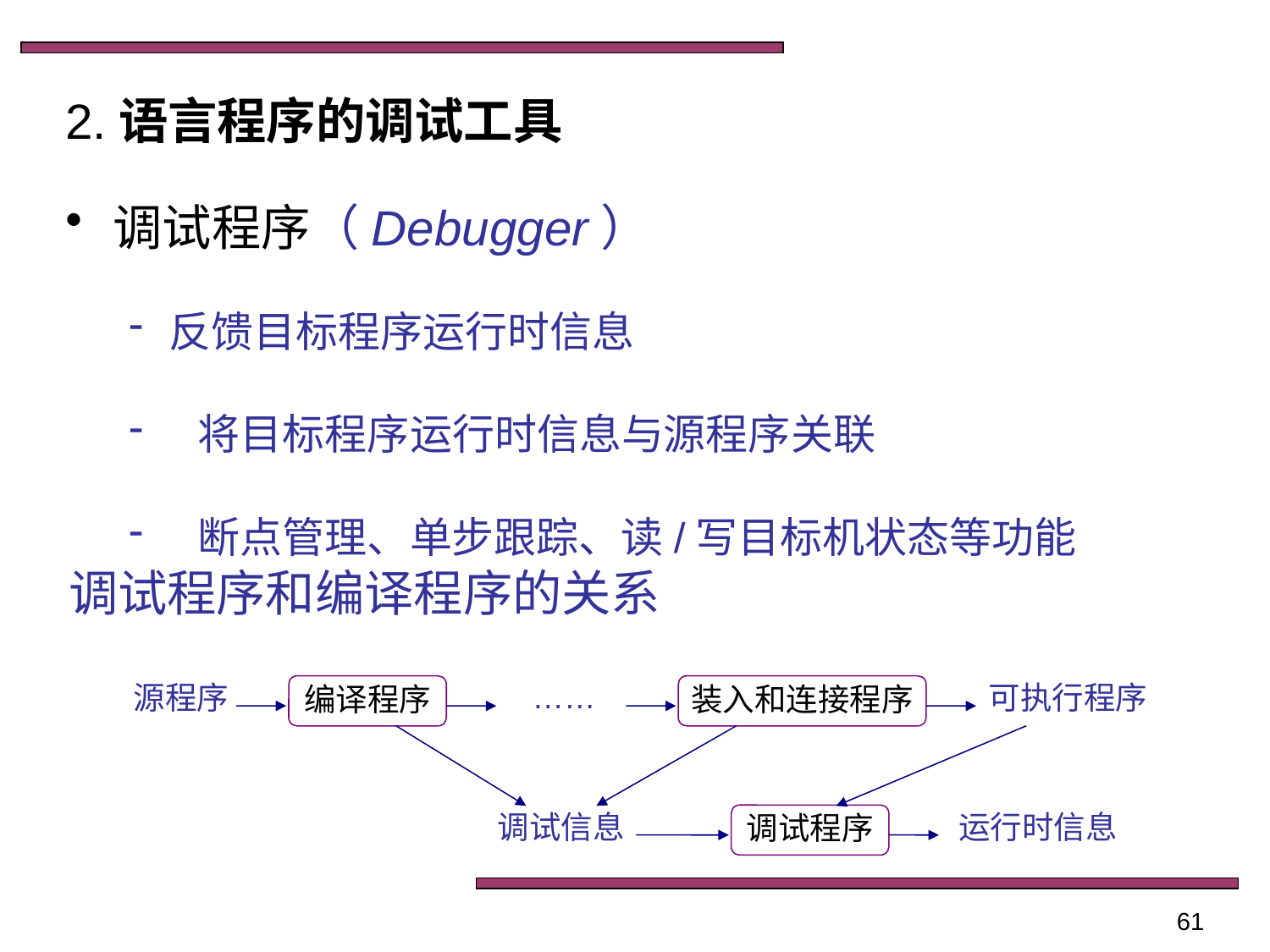

2.语言程序的调试工具

调试程序（Debugger）

反馈目标程序运行时信息

  将目标程序运行时信息与源程序关联

  断点管理、单步跟踪、读/写目标机状态等功能

调试程序和编译程序的关系
……
源程序
编译程序
装入和连接程序
可执行程序

调试信息
调试程序
运行时信息

61